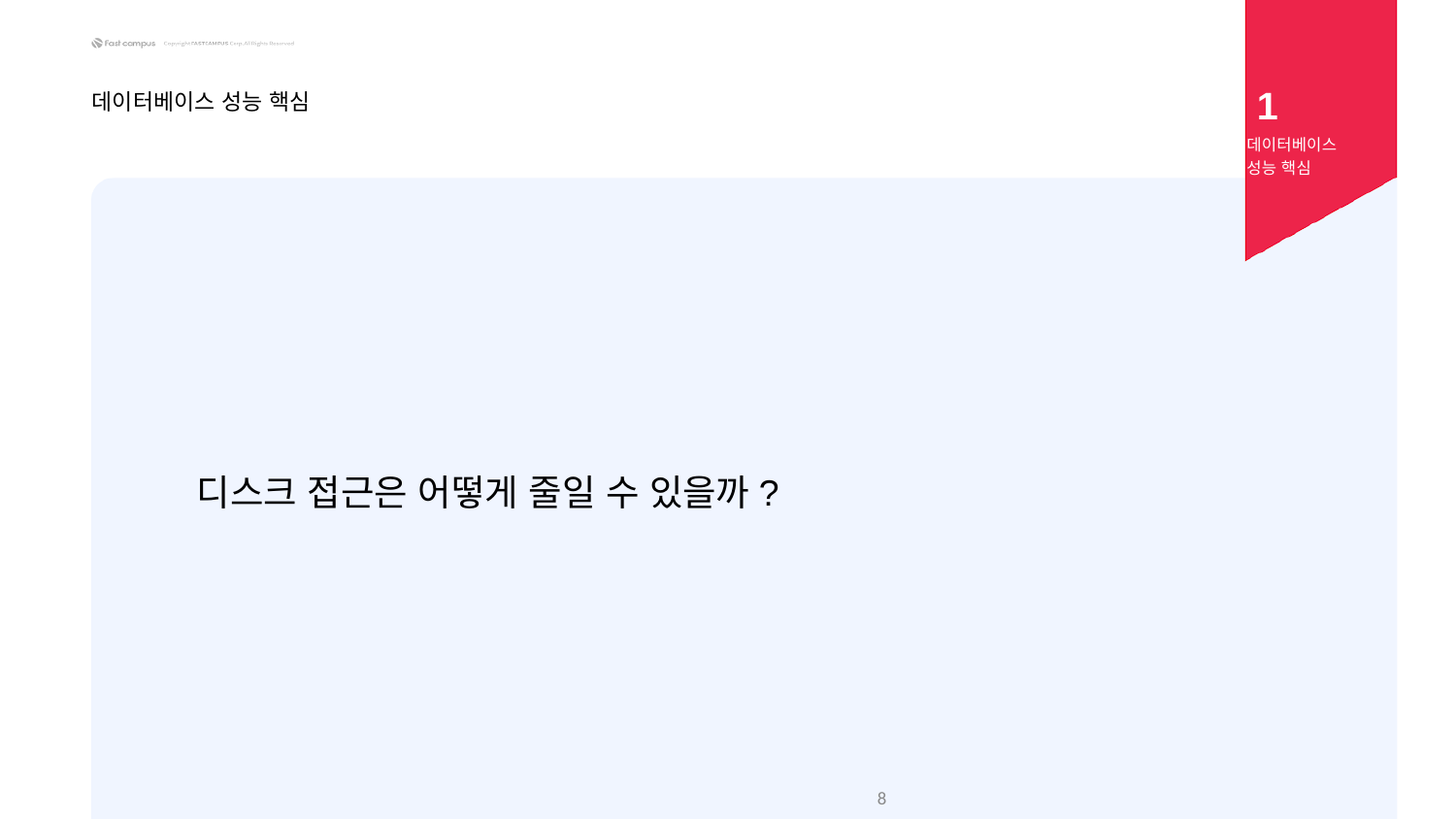

1
데이터베이스 성능 핵심
데이터베이스
성능 핵심
디스크 접근은 어떻게 줄일 수 있을까?
8